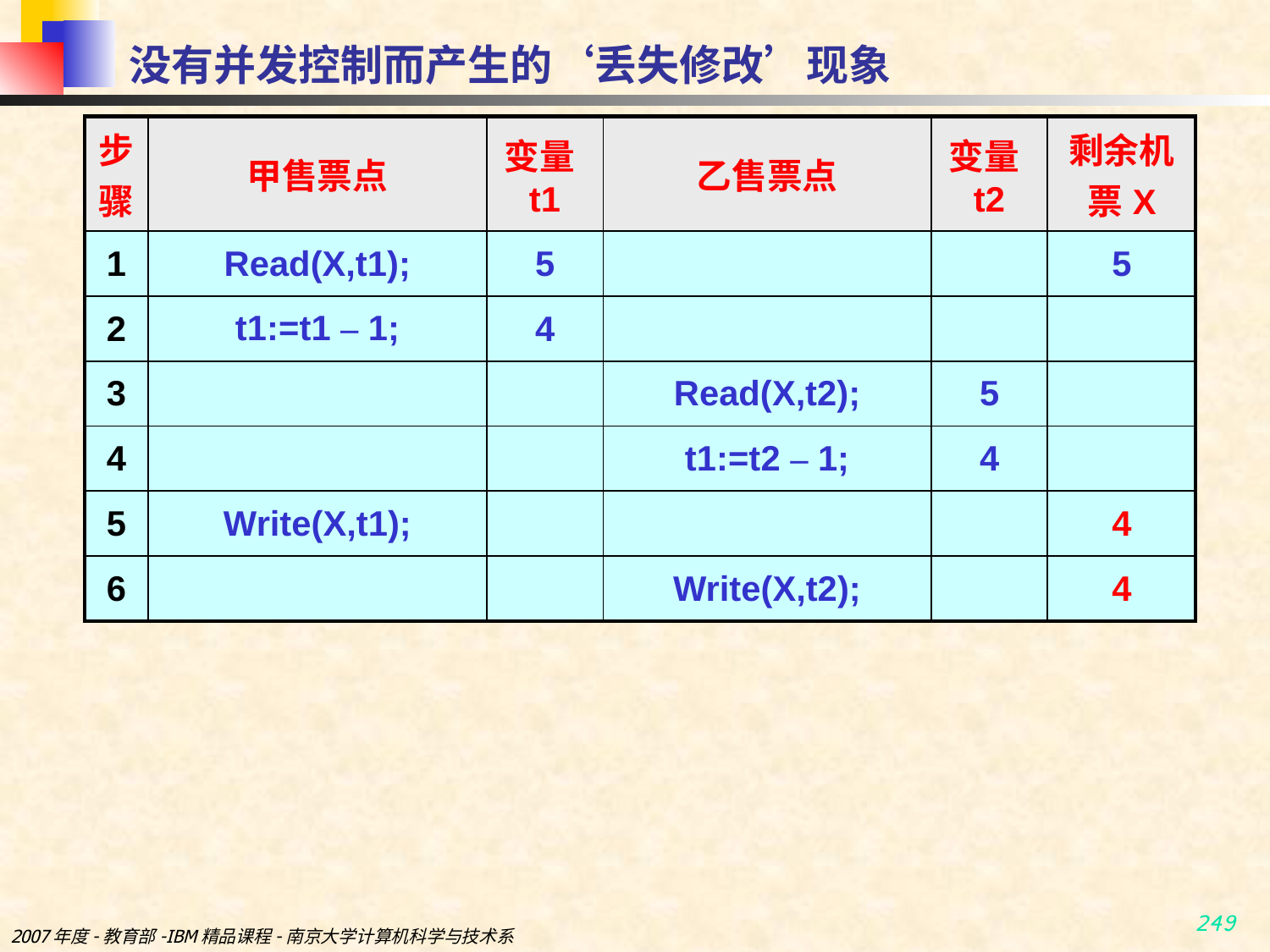

# 没有并发控制而产生的‘丢失修改’现象
| 步骤 | 甲售票点 | 变量t1 | 乙售票点 | 变量t2 | 剩余机票X |
| --- | --- | --- | --- | --- | --- |
| 1 | Read(X,t1); | 5 |  |  | 5 |
| 2 | t1:=t1 – 1; | 4 |  |  |  |
| 3 |  |  | Read(X,t2); | 5 |  |
| 4 |  |  | t1:=t2 – 1; | 4 |  |
| 5 | Write(X,t1); |  |  |  | 4 |
| 6 |  |  | Write(X,t2); |  | 4 |
249